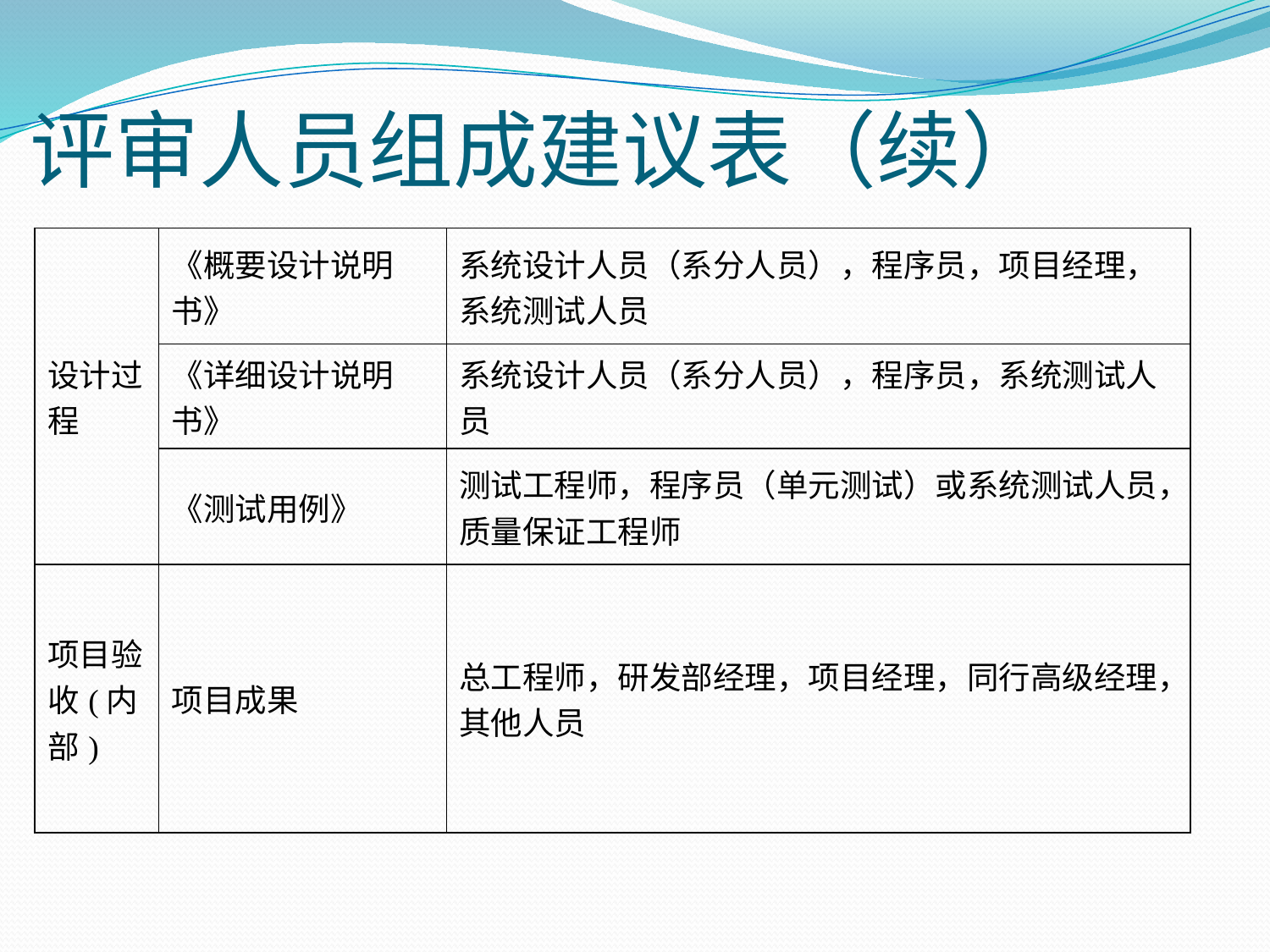

评审人员组成建议表（续）
| 设计过程 | 《概要设计说明书》 | 系统设计人员（系分人员），程序员，项目经理，系统测试人员 |
| --- | --- | --- |
|  | 《详细设计说明书》 | 系统设计人员（系分人员），程序员，系统测试人员 |
|  | 《测试用例》 | 测试工程师，程序员（单元测试）或系统测试人员，质量保证工程师 |
| 项目验收(内部) | 项目成果 | 总工程师，研发部经理，项目经理，同行高级经理，其他人员 |